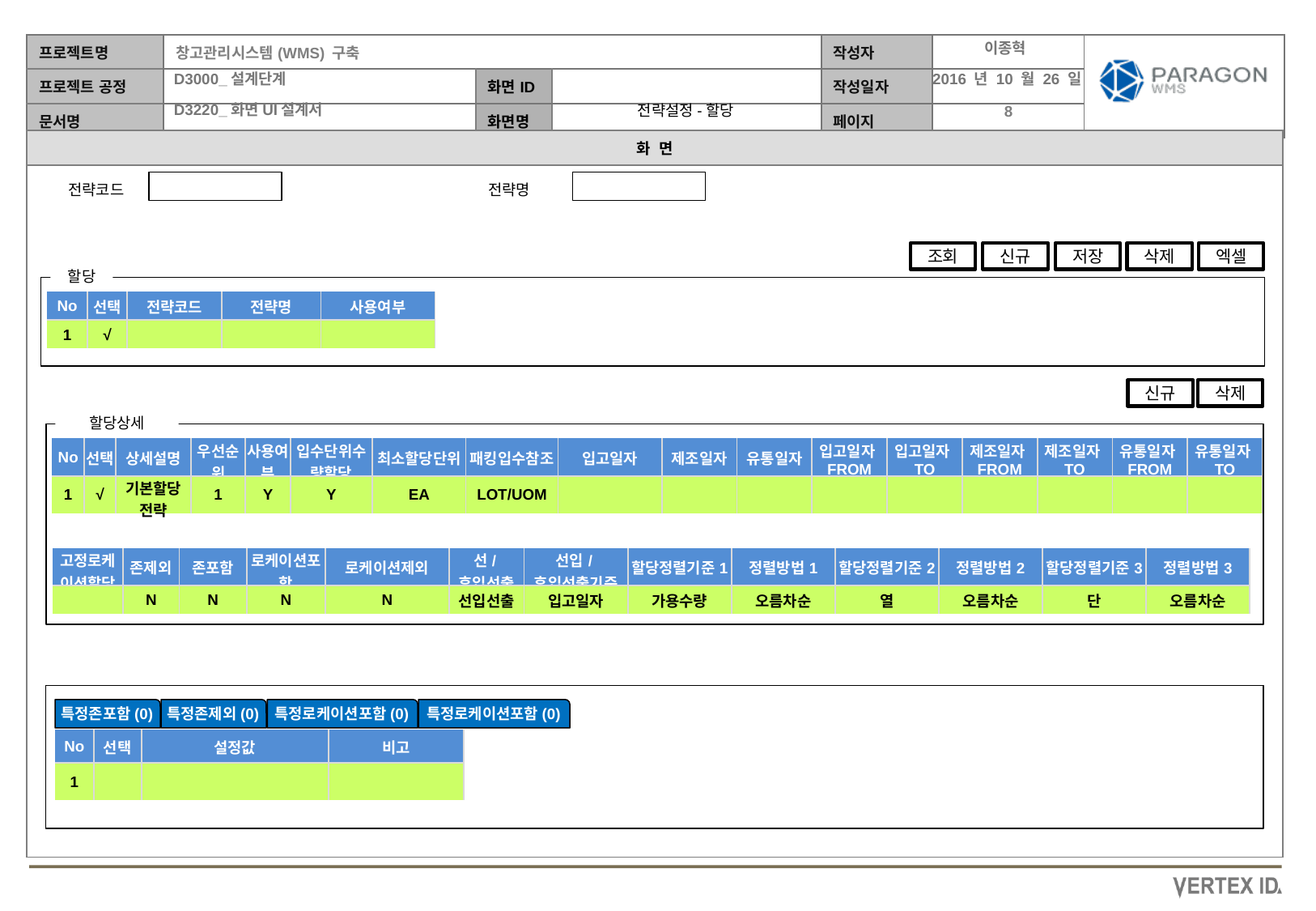

이종혁
2016 년 10 월 26 일
전략설정-할당

전략코드
전략명
조회
신규
저장
삭제
엑셀
할당

| No | 선택 | 전략코드 | 전략명 | 사용여부 |
| --- | --- | --- | --- | --- |
| 1 | √ |  |  |  |
신규
삭제
할당상세

| No | 선택 | 상세설명 | 우선순위 | 사용여부 | 입수단위수량할당 | 최소할당단위 | 패킹입수참조 | 입고일자 | 제조일자 | 유통일자 | 입고일자FROM | 입고일자TO | 제조일자FROM | 제조일자TO | 유통일자FROM | 유통일자TO |
| --- | --- | --- | --- | --- | --- | --- | --- | --- | --- | --- | --- | --- | --- | --- | --- | --- |
| 1 | √ | 기본할당 전략 | 1 | Y | Y | EA | LOT/UOM |  |  |  |  |  |  |  |  |  |
| 고정로케이션할당 | 존제외 | 존포함 | 로케이션포함 | 로케이션제외 | 선/후입선출 | 선입/후입선출기준 | 할당정렬기준1 | 정렬방법1 | 할당정렬기준2 | 정렬방법2 | 할당정렬기준3 | 정렬방법3 |
| --- | --- | --- | --- | --- | --- | --- | --- | --- | --- | --- | --- | --- |
|  | N | N | N | N | 선입선출 | 입고일자 | 가용수량 | 오름차순 | 열 | 오름차순 | 단 | 오름차순 |

특정존포함(0)
특정존제외(0)
특정로케이션포함(0)
특정로케이션포함(0)
| No | 선택 | 설정값 | 비고 |
| --- | --- | --- | --- |
| 1 |  |  |  |